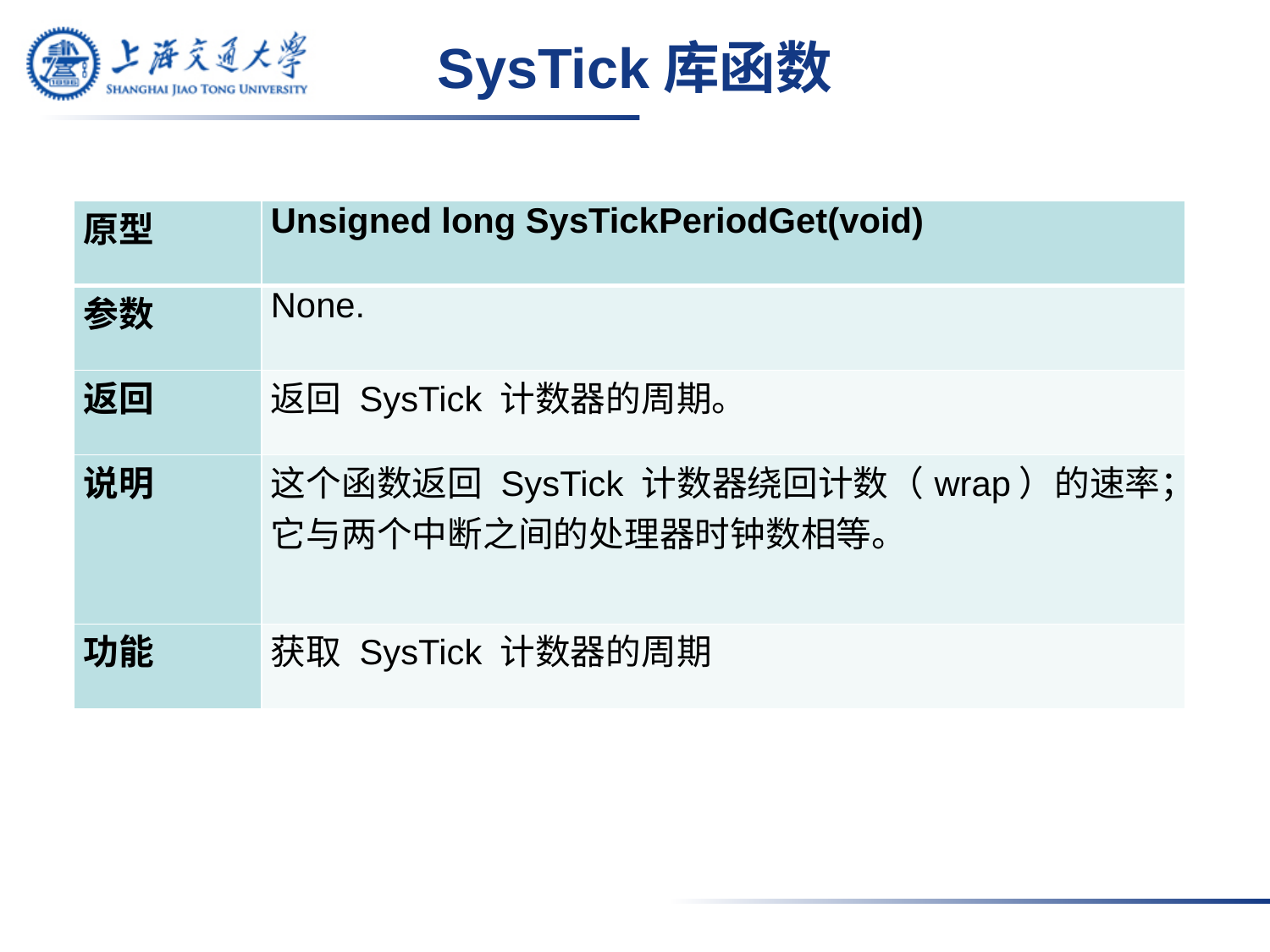

# SysTick库函数
| 原型 | Unsigned long SysTickPeriodGet(void) |
| --- | --- |
| 参数 | None. |
| 返回 | 返回 SysTick 计数器的周期。 |
| 说明 | 这个函数返回 SysTick 计数器绕回计数（wrap）的速率；它与两个中断之间的处理器时钟数相等。 |
| 功能 | 获取 SysTick 计数器的周期 |